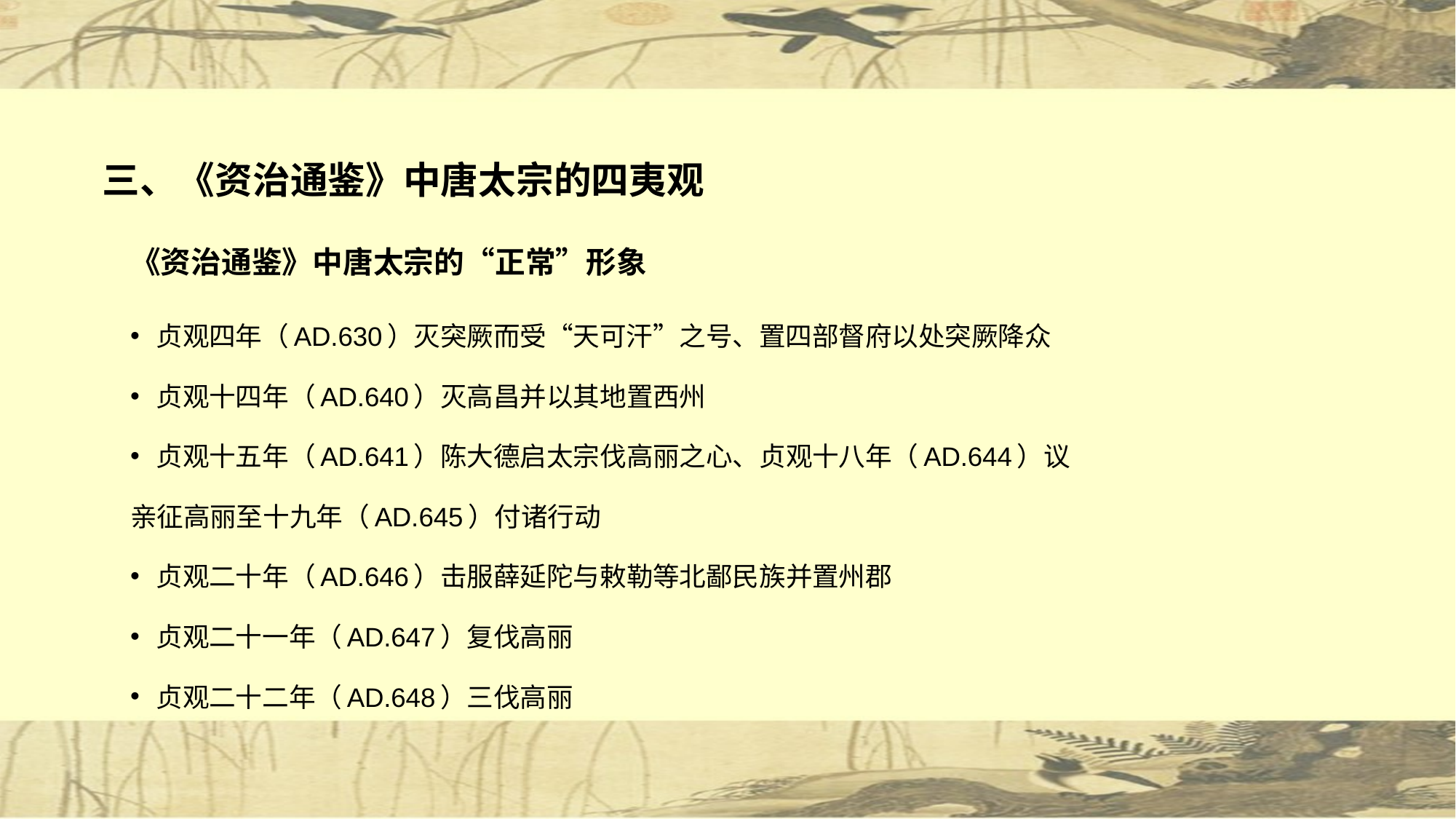

三、《资治通鉴》中唐太宗的四夷观
# 《资治通鉴》中唐太宗的“正常”形象
贞观四年（AD.630）灭突厥而受“天可汗”之号、置四部督府以处突厥降众
贞观十四年（AD.640）灭高昌并以其地置西州
贞观十五年（AD.641）陈大德启太宗伐高丽之心、贞观十八年（AD.644）议
亲征高丽至十九年（AD.645）付诸行动
贞观二十年（AD.646）击服薛延陀与敕勒等北鄙民族并置州郡
贞观二十一年（AD.647）复伐高丽
贞观二十二年（AD.648）三伐高丽